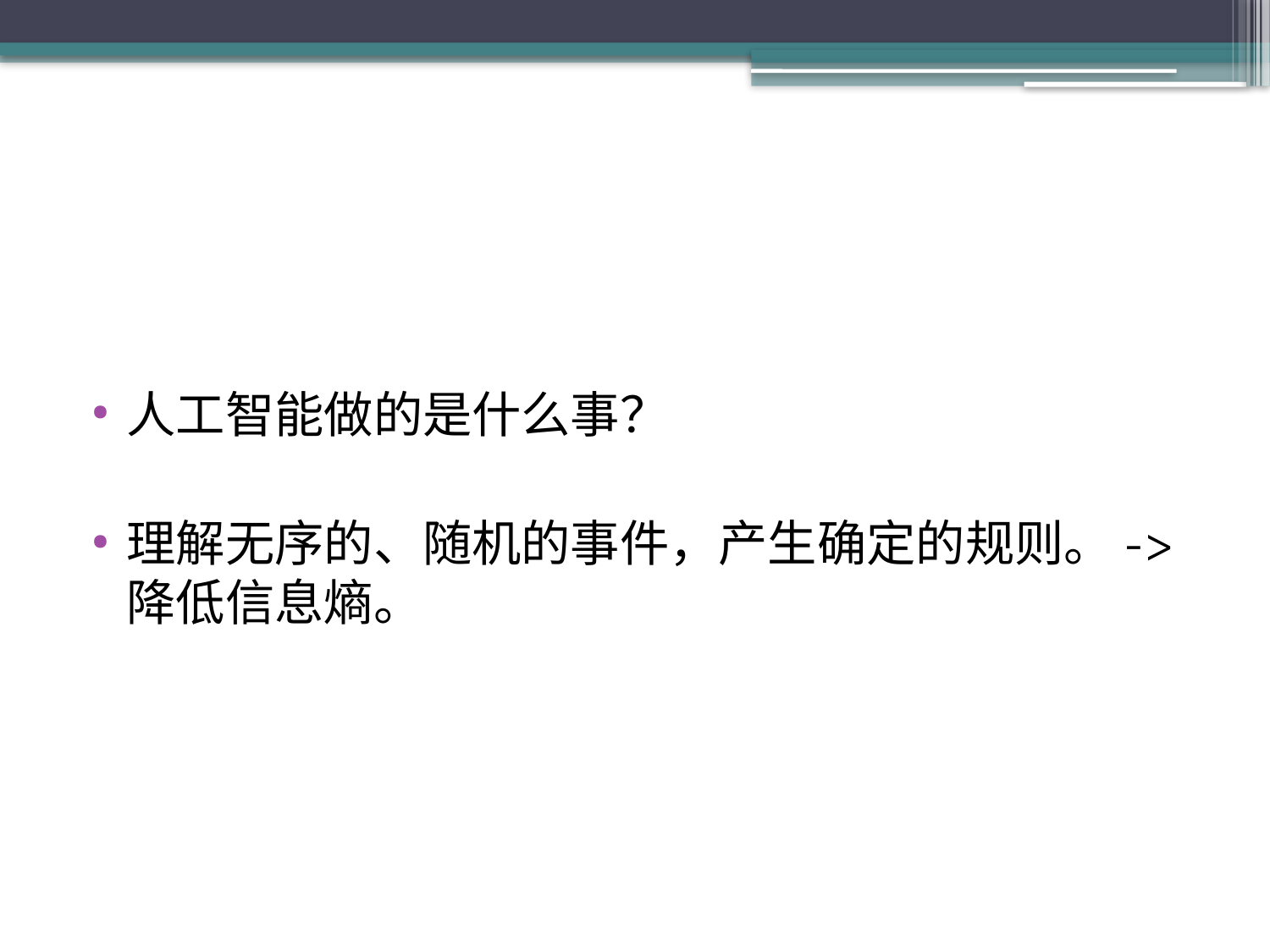

#

人工智能做的是什么事？

理解无序的、随机的事件，产生确定的规则。->降低信息熵。